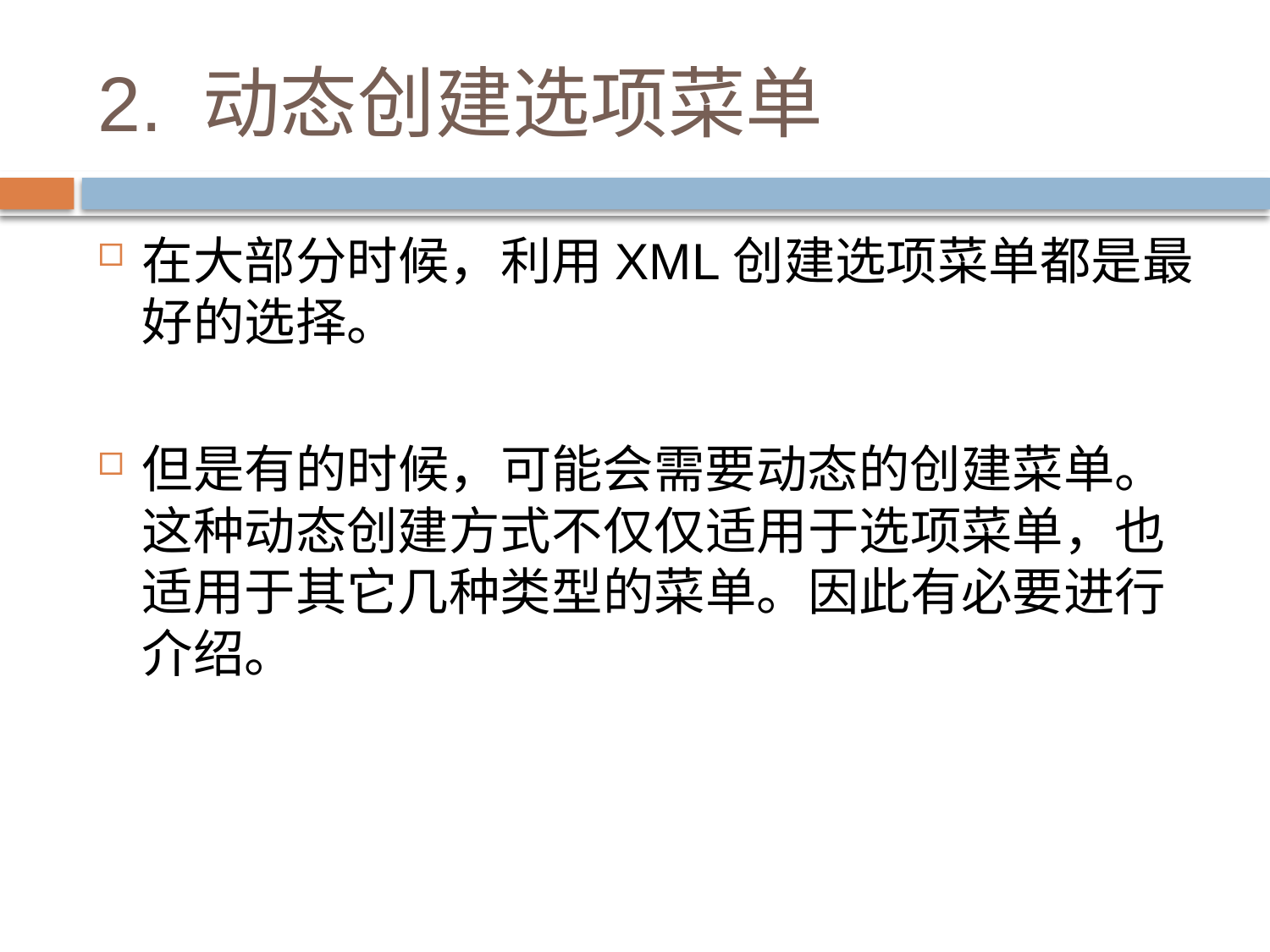

# 2. 动态创建选项菜单
在大部分时候，利用XML创建选项菜单都是最好的选择。

但是有的时候，可能会需要动态的创建菜单。这种动态创建方式不仅仅适用于选项菜单，也适用于其它几种类型的菜单。因此有必要进行介绍。